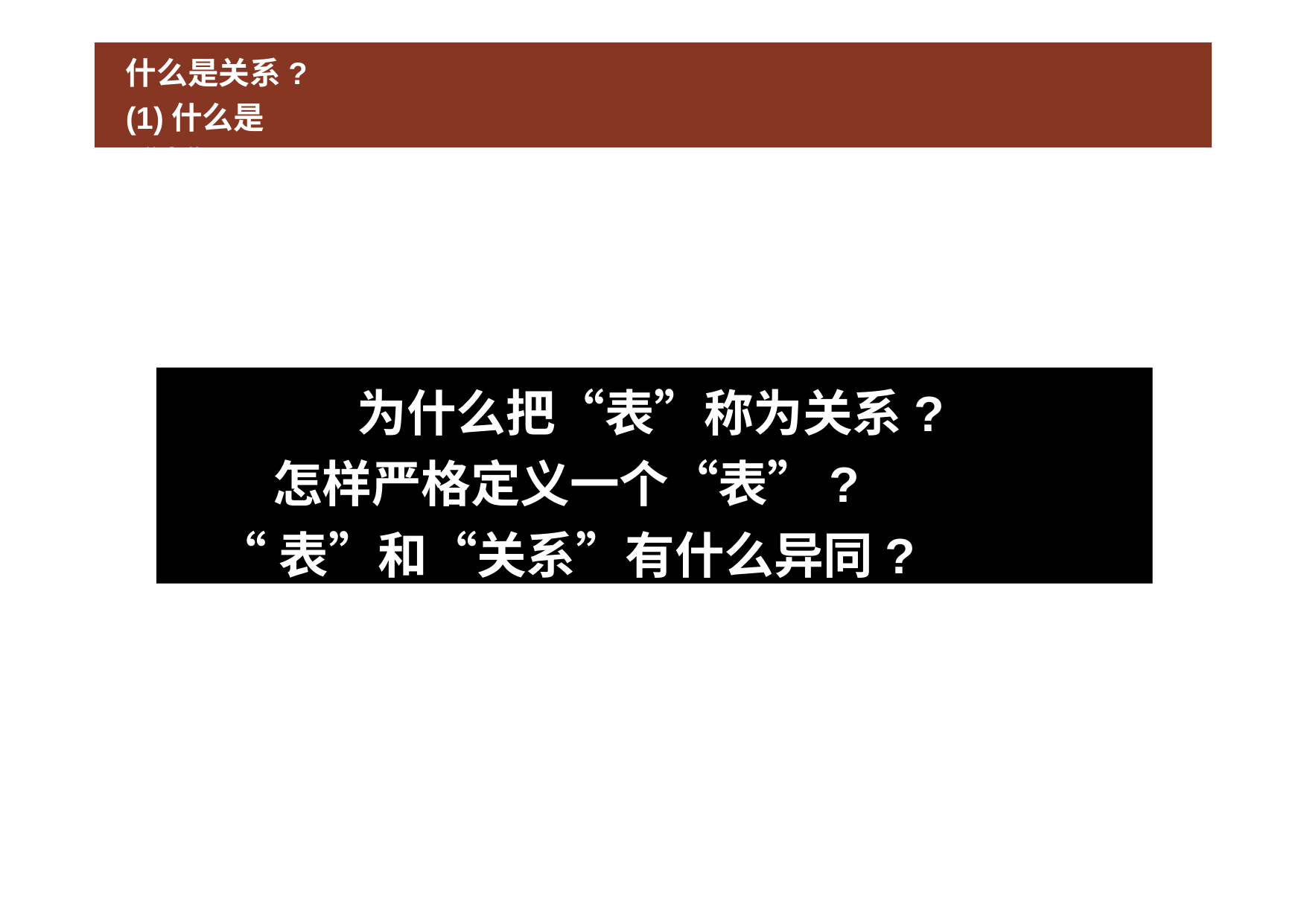

# 什么是关系?  (1)什么是“表”?
 为什么把“表”称为关系?
怎样严格定义一个“表”?
“表”和“关系”有什么异同?